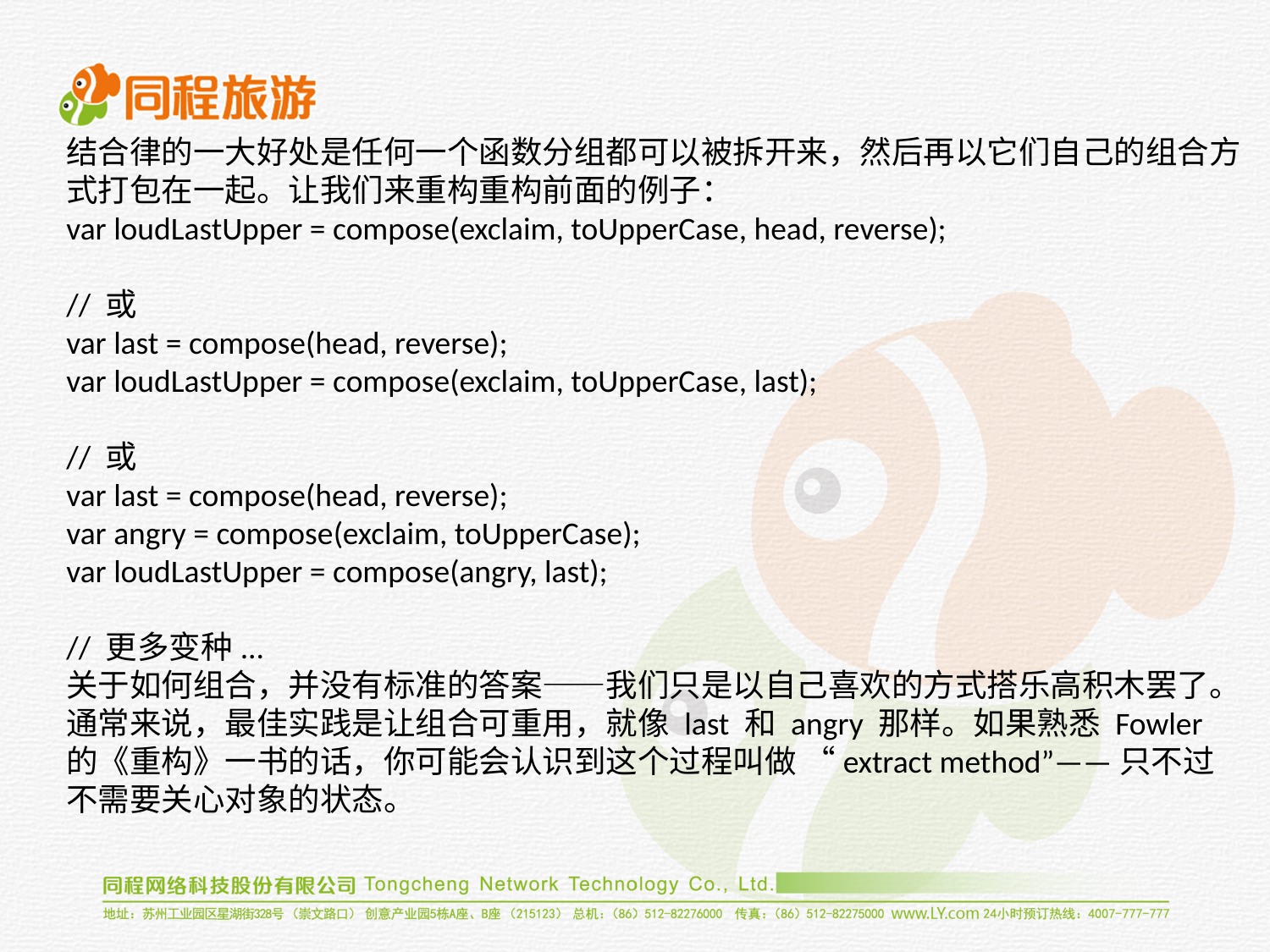

结合律的一大好处是任何一个函数分组都可以被拆开来，然后再以它们自己的组合方式打包在一起。让我们来重构重构前面的例子：
var loudLastUpper = compose(exclaim, toUpperCase, head, reverse);

// 或
var last = compose(head, reverse);
var loudLastUpper = compose(exclaim, toUpperCase, last);

// 或
var last = compose(head, reverse);
var angry = compose(exclaim, toUpperCase);
var loudLastUpper = compose(angry, last);

// 更多变种...
关于如何组合，并没有标准的答案——我们只是以自己喜欢的方式搭乐高积木罢了。通常来说，最佳实践是让组合可重用，就像 last 和 angry 那样。如果熟悉 Fowler 的《重构》一书的话，你可能会认识到这个过程叫做 “extract method”——只不过不需要关心对象的状态。